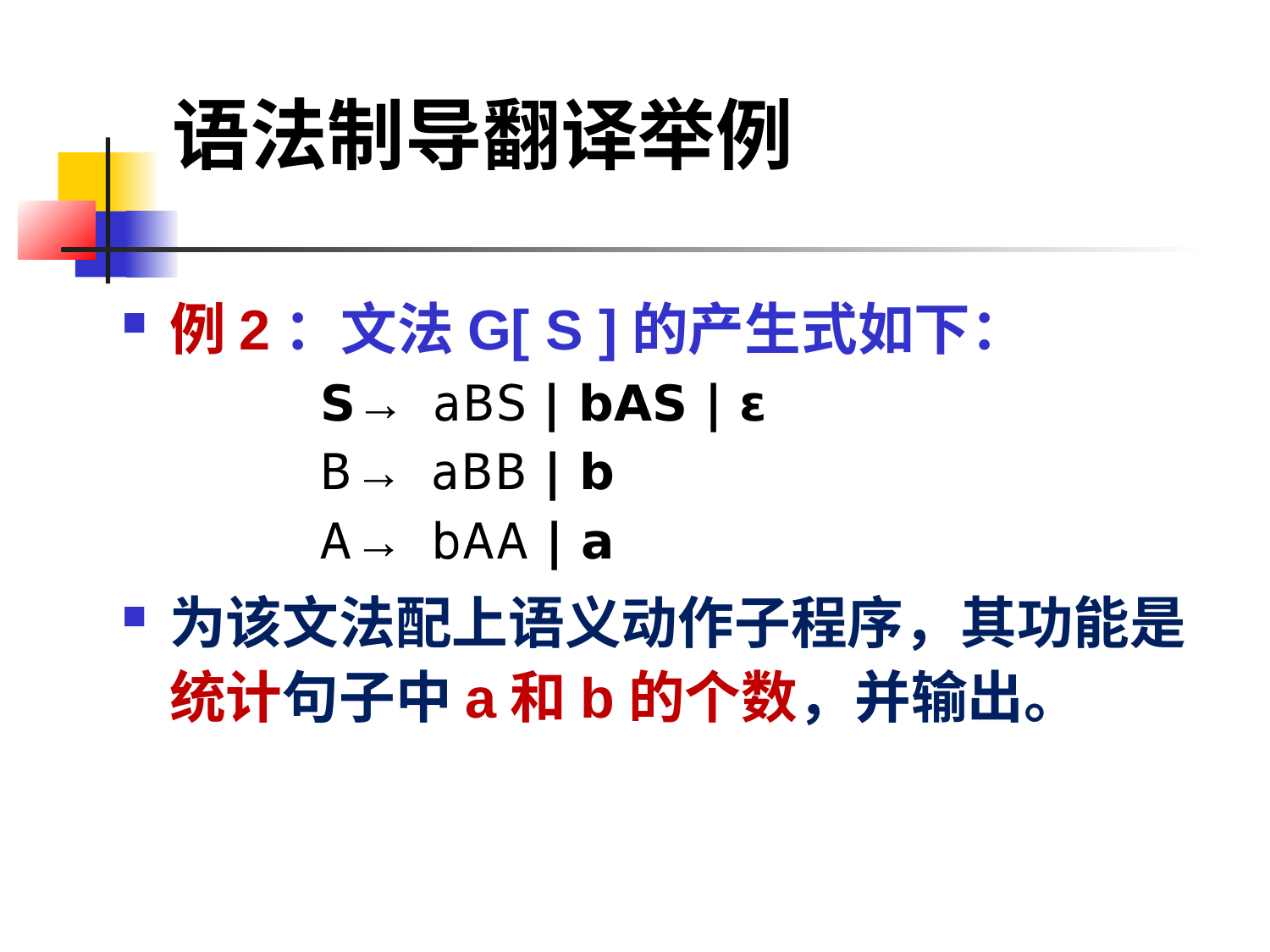

语法制导翻译举例
例2：文法G[ S ]的产生式如下：
S→  aBS | bAS | ε
B→  aBB | b
A→  bAA | a
为该文法配上语义动作子程序，其功能是统计句子中a和b的个数，并输出。